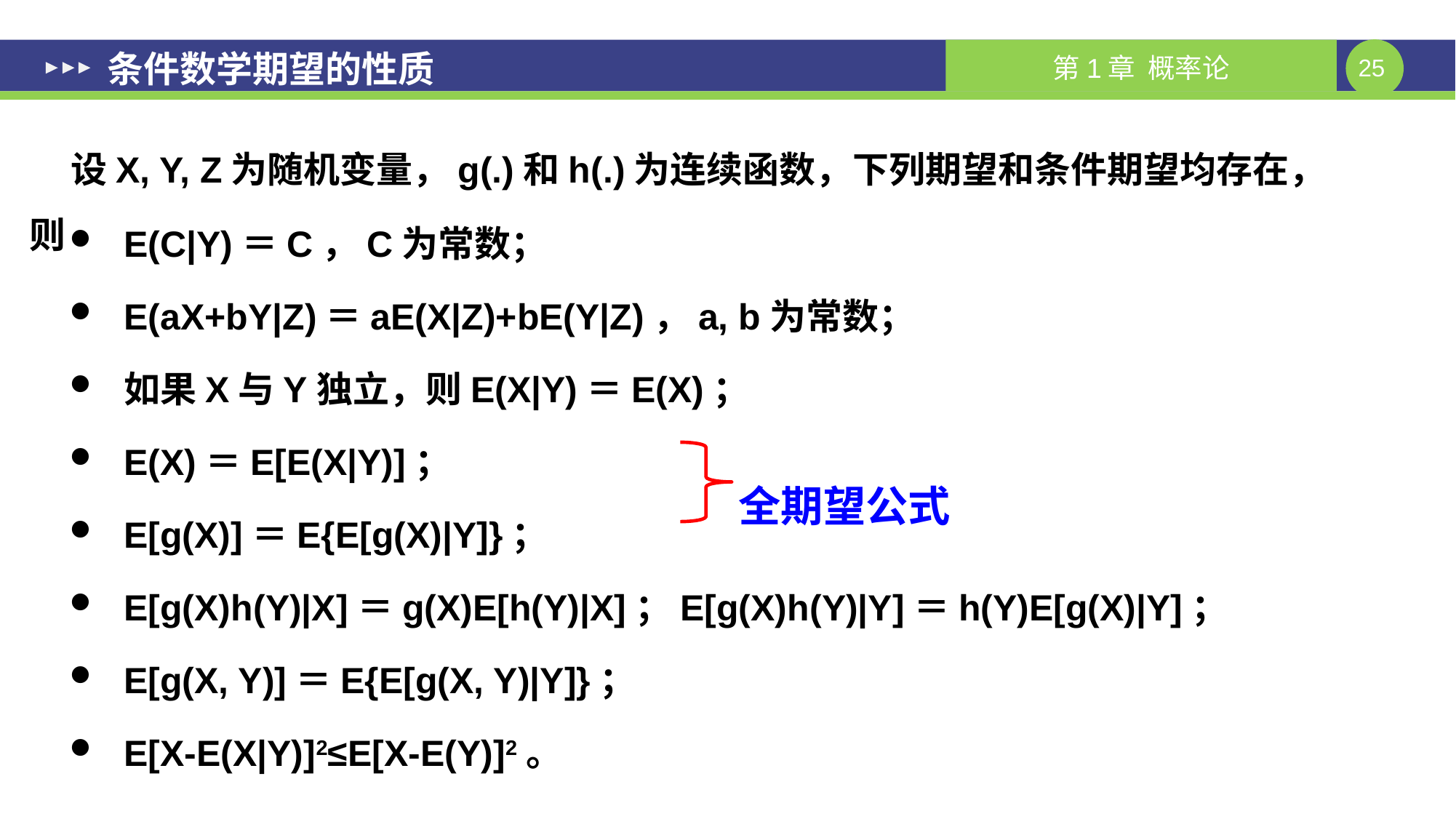

# 条件数学期望的性质
    设X, Y, Z为随机变量，g(.)和h(.)为连续函数，下列期望和条件期望均存在，则
E(C|Y)＝C，C为常数；
E(aX+bY|Z)＝aE(X|Z)+bE(Y|Z)，a, b为常数；
如果X与Y独立，则E(X|Y)＝E(X)；
E(X)＝E[E(X|Y)]；
E[g(X)]＝E{E[g(X)|Y]}；
E[g(X)h(Y)|X]＝g(X)E[h(Y)|X]；E[g(X)h(Y)|Y]＝h(Y)E[g(X)|Y]；
E[g(X, Y)]＝E{E[g(X, Y)|Y]}；
E[X-E(X|Y)]2≤E[X-E(Y)]2。

全期望公式